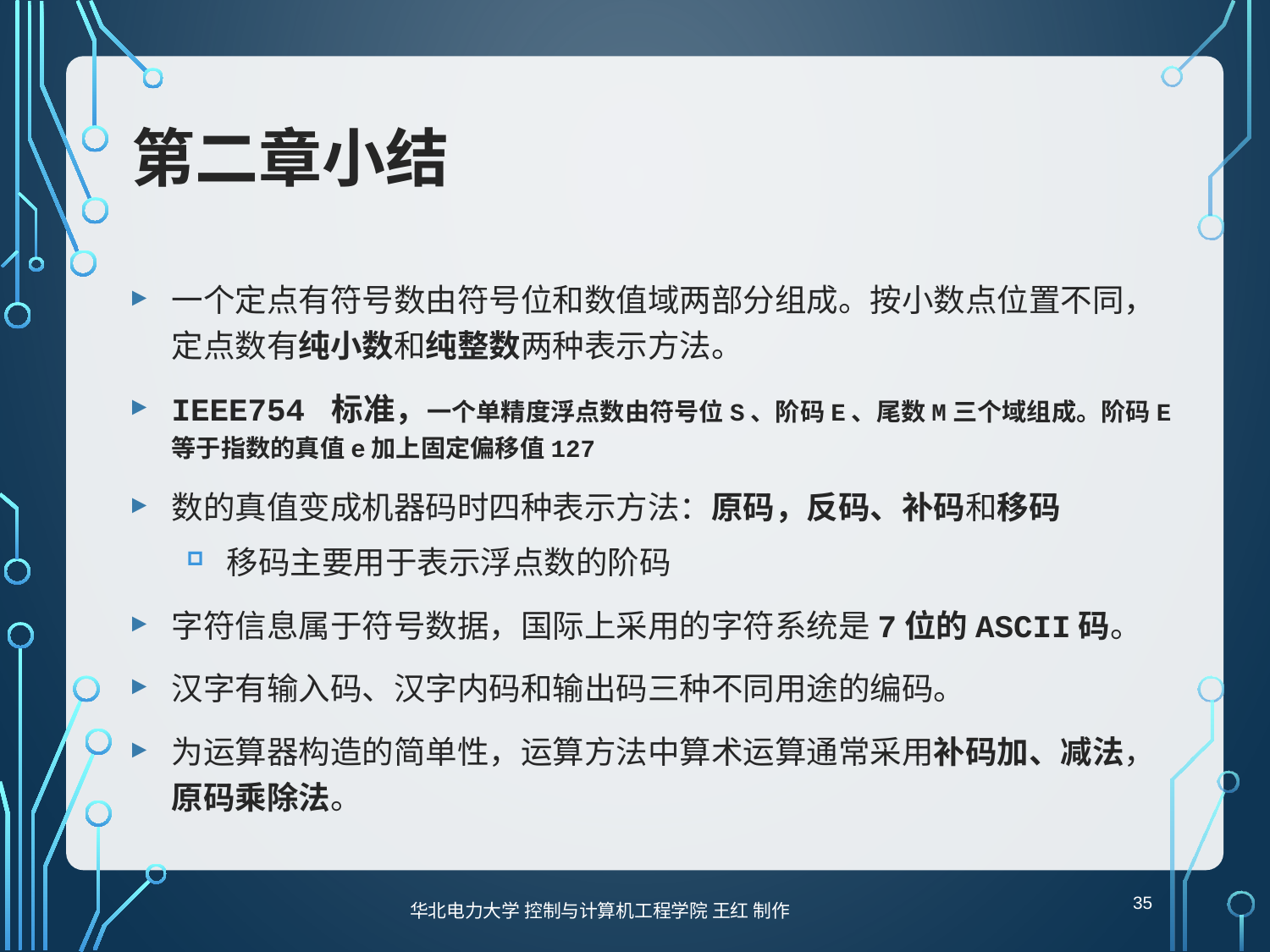

# 第二章小结
一个定点有符号数由符号位和数值域两部分组成。按小数点位置不同，定点数有纯小数和纯整数两种表示方法。
IEEE754 标准，一个单精度浮点数由符号位S、阶码E、尾数M三个域组成。阶码E等于指数的真值e加上固定偏移值127
数的真值变成机器码时四种表示方法：原码，反码、补码和移码
移码主要用于表示浮点数的阶码
字符信息属于符号数据，国际上采用的字符系统是7位的ASCII码。
汉字有输入码、汉字内码和输出码三种不同用途的编码。
为运算器构造的简单性，运算方法中算术运算通常采用补码加、减法，原码乘除法。

35
华北电力大学 控制与计算机工程学院 王红 制作